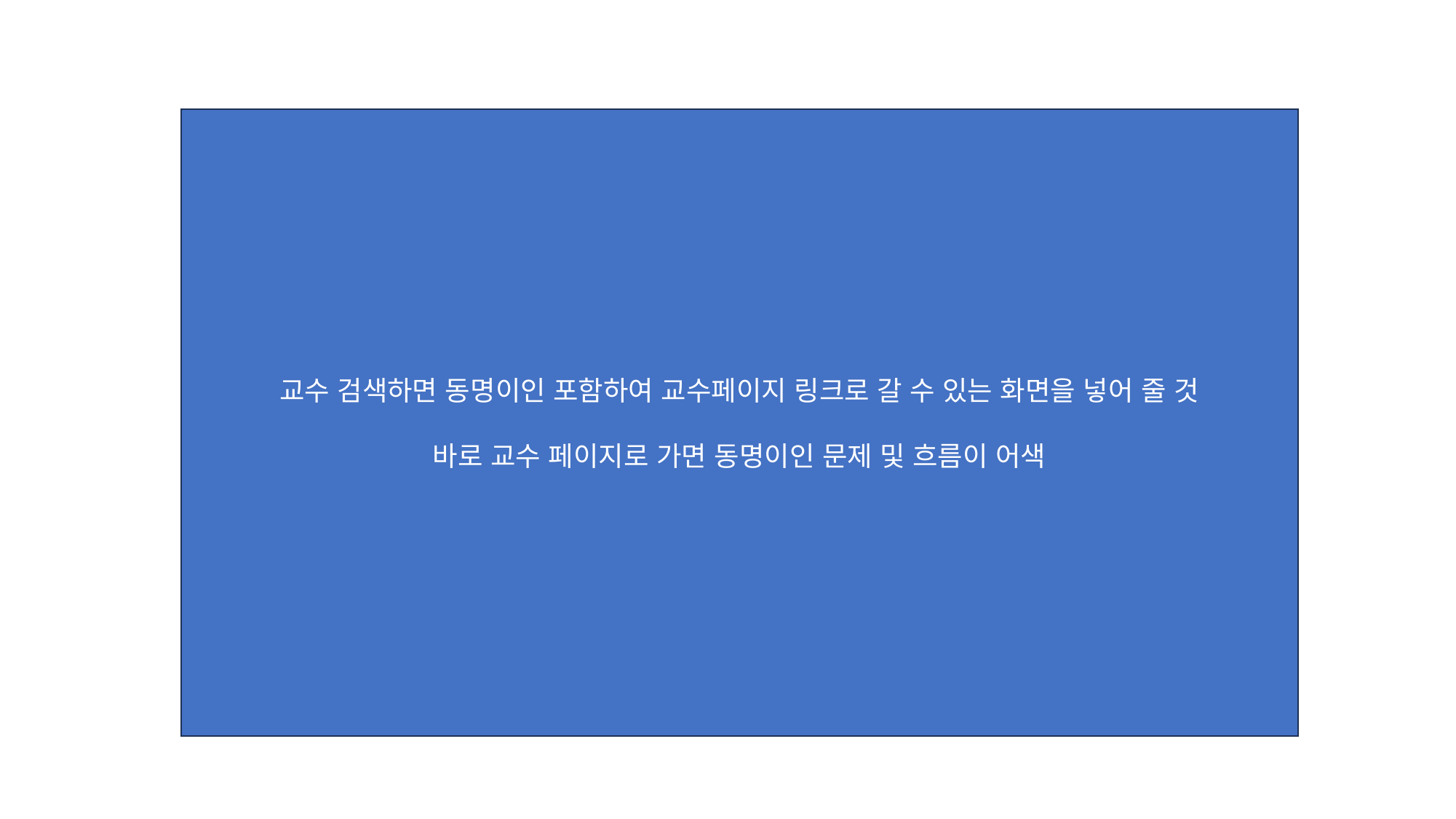

교수 검색하면 동명이인 포함하여 교수페이지 링크로 갈 수 있는 화면을 넣어 줄 것

바로 교수 페이지로 가면 동명이인 문제 및 흐름이 어색